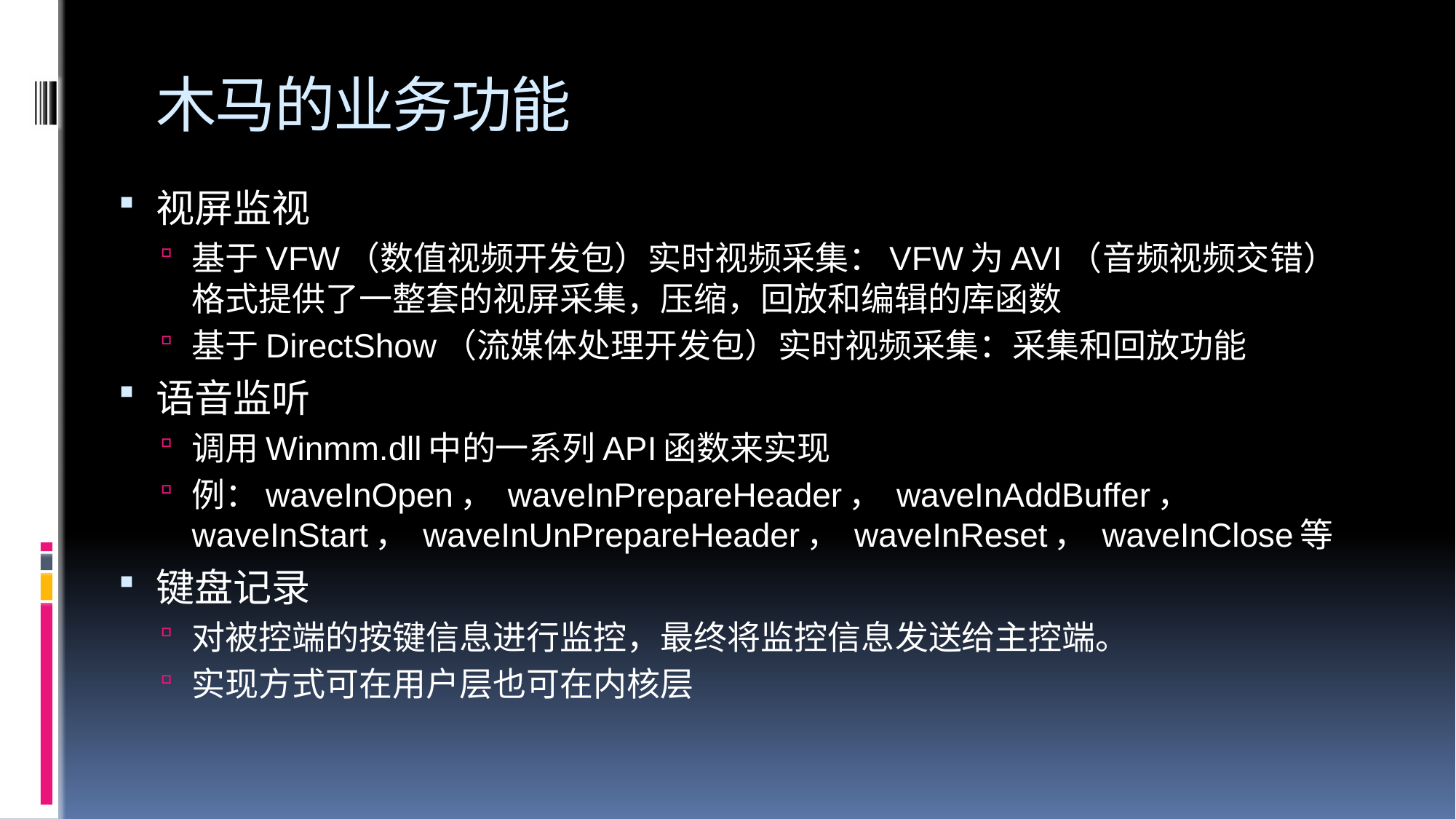

# 木马的业务功能
视屏监视
基于VFW（数值视频开发包）实时视频采集：VFW为AVI（音频视频交错）格式提供了一整套的视屏采集，压缩，回放和编辑的库函数
基于DirectShow（流媒体处理开发包）实时视频采集：采集和回放功能
语音监听
调用Winmm.dll中的一系列API函数来实现
例：waveInOpen， waveInPrepareHeader， waveInAddBuffer， waveInStart， waveInUnPrepareHeader， waveInReset， waveInClose等
键盘记录
对被控端的按键信息进行监控，最终将监控信息发送给主控端。
实现方式可在用户层也可在内核层